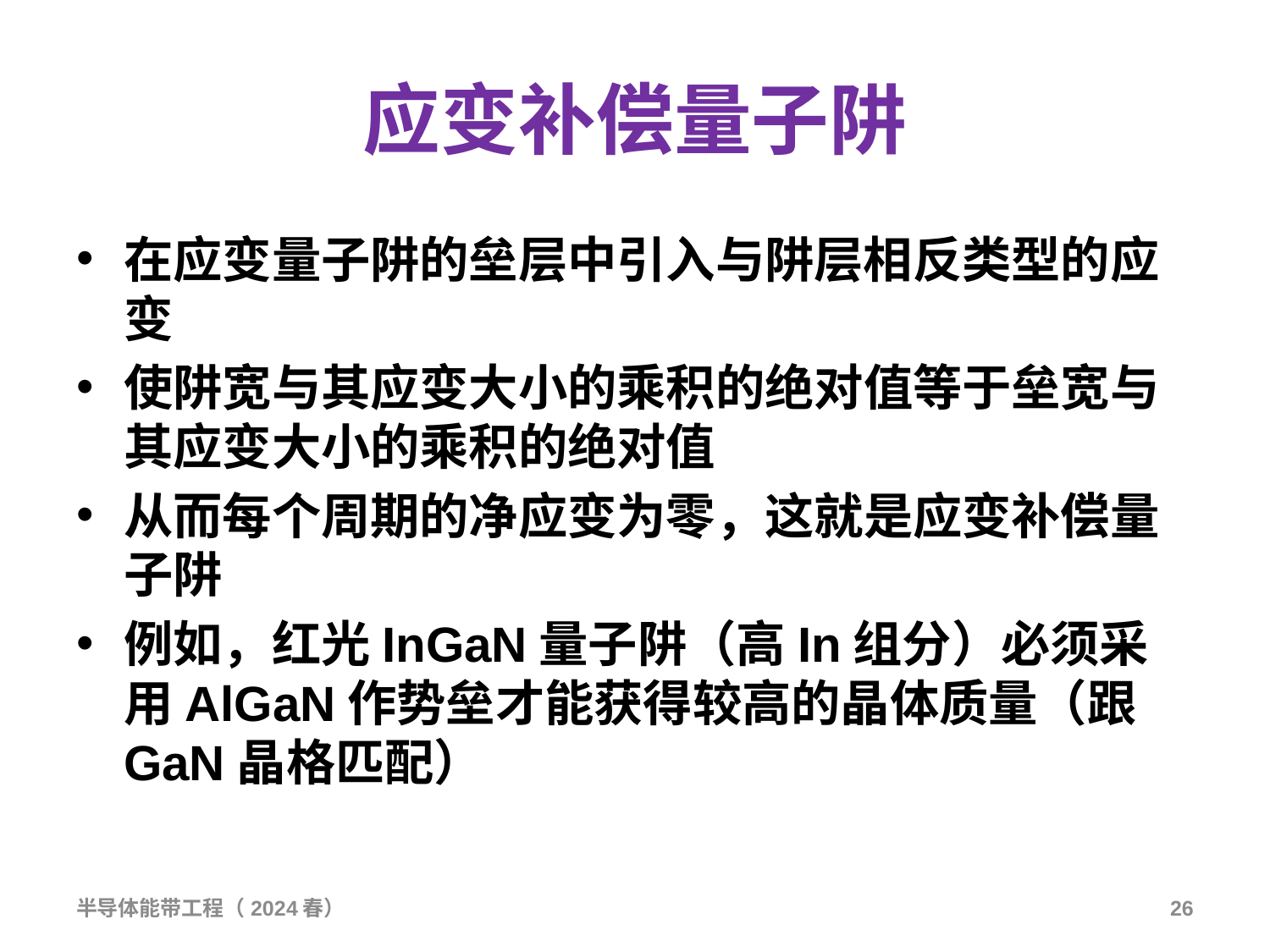

# 应变补偿量子阱
在应变量子阱的垒层中引入与阱层相反类型的应变
使阱宽与其应变大小的乘积的绝对值等于垒宽与其应变大小的乘积的绝对值
从而每个周期的净应变为零，这就是应变补偿量子阱
例如，红光InGaN量子阱（高In组分）必须采用AlGaN作势垒才能获得较高的晶体质量（跟GaN晶格匹配）
半导体能带工程（2024春）
26